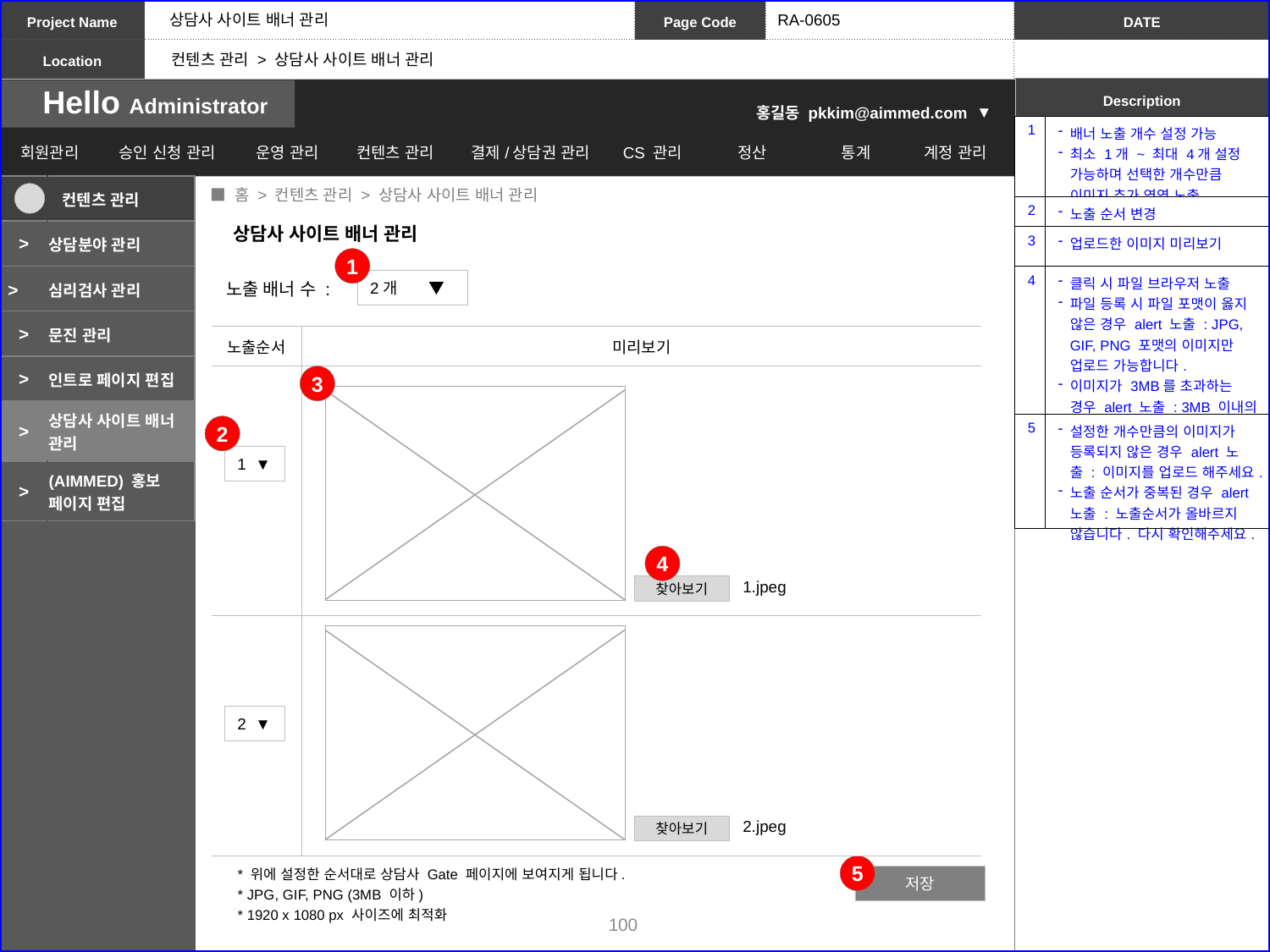

상담사 사이트 배너 관리
RA-0605
컨텐츠 관리 > 상담사 사이트 배너 관리
| 1 | 배너 노출 개수 설정 가능 최소 1개 ~ 최대 4개 설정 가능하며 선택한 개수만큼 이미지 추가 영역 노출 |
| --- | --- |
| 2 | 노출 순서 변경 |
| 3 | 업로드한 이미지 미리보기 |
| 4 | 클릭 시 파일 브라우저 노출 파일 등록 시 파일 포맷이 옳지 않은 경우 alert 노출 : JPG, GIF, PNG 포맷의 이미지만 업로드 가능합니다. 이미지가 3MB를 초과하는 경우 alert 노출 : 3MB 이내의 이미지를 업로드 해주세요. |
| 5 | 설정한 개수만큼의 이미지가 등록되지 않은 경우 alert 노출 : 이미지를 업로드 해주세요. 노출 순서가 중복된 경우 alert 노출 : 노출순서가 올바르지 않습니다. 다시 확인해주세요. |
   ■ 홈 > 컨텐츠 관리 > 상담사 사이트 배너 관리

|  | 컨텐츠 관리 |
| --- | --- |
| > | 상담분야 관리 |
| > | 심리검사 관리 |
| > | 문진 관리 |
| > | 인트로 페이지 편집 |
| > | 상담사 사이트 배너 관리 |
| > | (AIMMED) 홍보 페이지 편집 |

상담사 사이트 배너 관리
1
2개       ▼
노출 배너 수 :
| 노출순서 | 미리보기 |
| --- | --- |
|  |  |
|  |  |

3
2
1  ▼
4
1.jpeg
찾아보기

2  ▼
2.jpeg
찾아보기
* 위에 설정한 순서대로 상담사 Gate 페이지에 보여지게 됩니다.
* JPG, GIF, PNG (3MB 이하)
* 1920 x 1080 px 사이즈에 최적화
5
저장
100